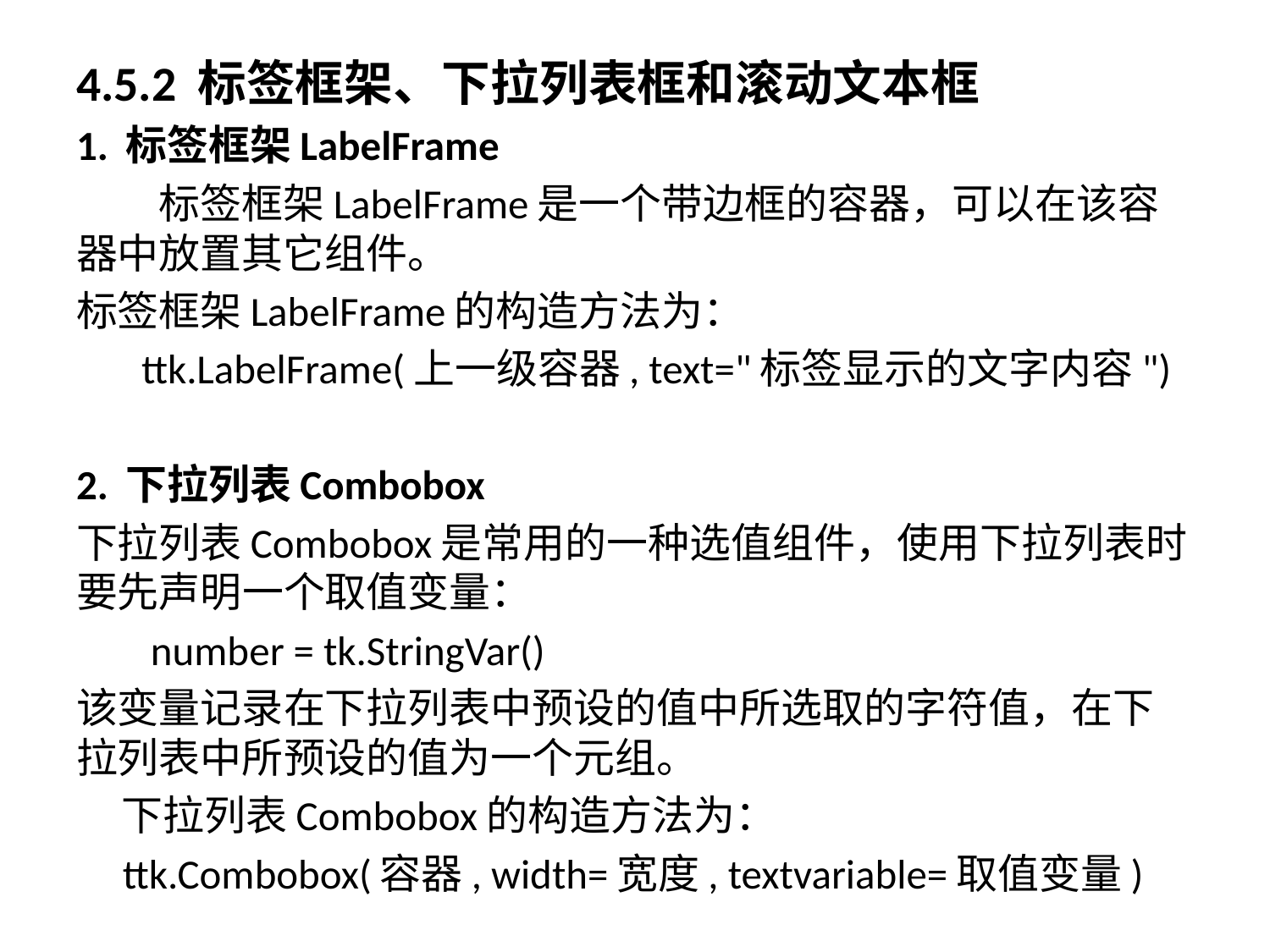

4.5.2 标签框架、下拉列表框和滚动文本框
1. 标签框架LabelFrame
　　标签框架LabelFrame是一个带边框的容器，可以在该容器中放置其它组件。
标签框架LabelFrame的构造方法为：
       ttk.LabelFrame(上一级容器, text="标签显示的文字内容")

2. 下拉列表Combobox
下拉列表Combobox是常用的一种选值组件，使用下拉列表时要先声明一个取值变量：
        number = tk.StringVar()
该变量记录在下拉列表中预设的值中所选取的字符值，在下拉列表中所预设的值为一个元组。
    下拉列表Combobox的构造方法为：
     ttk.Combobox(容器, width=宽度, textvariable=取值变量)